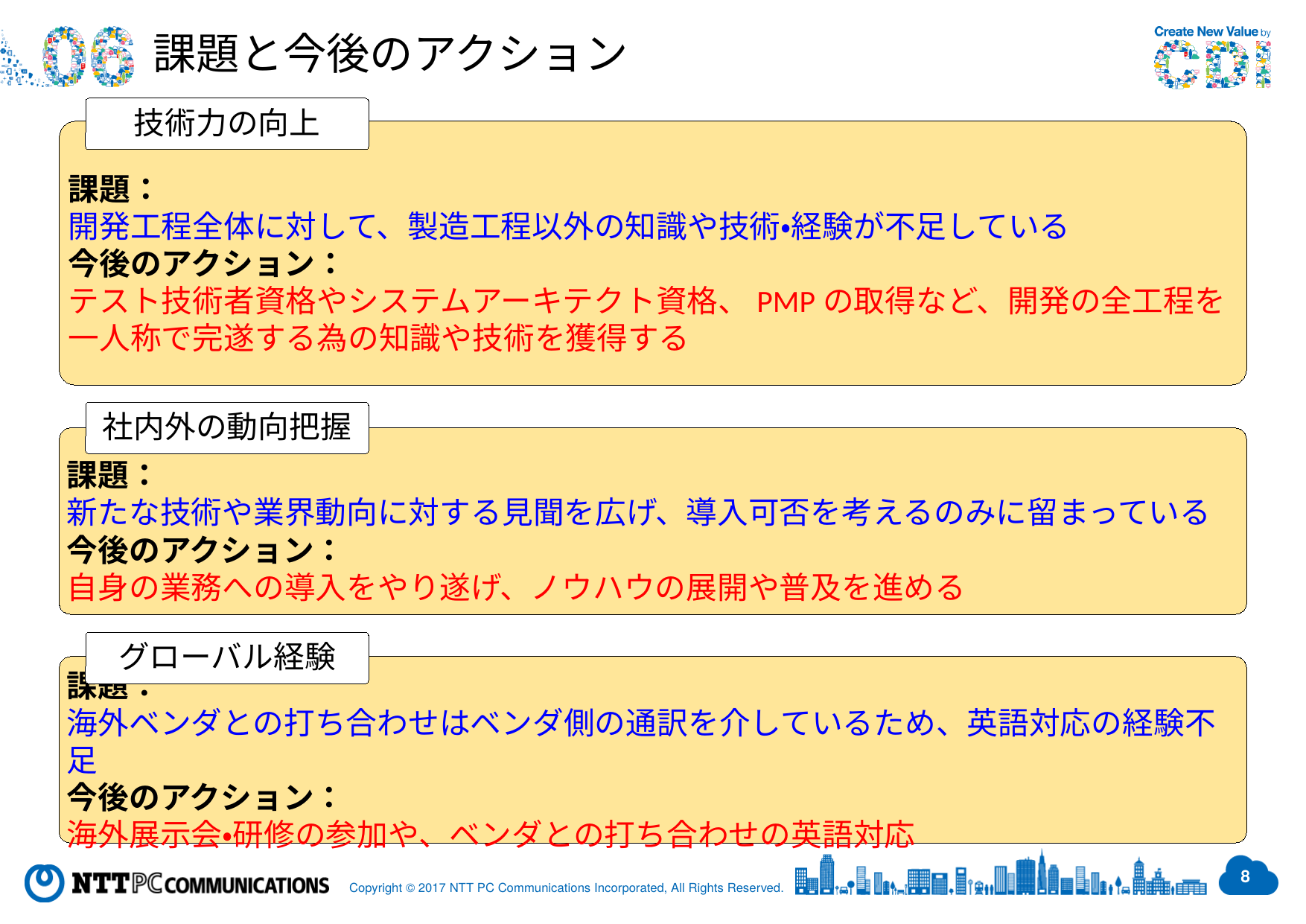

課題と今後のアクション
技術力の向上

課題：
開発工程全体に対して、製造工程以外の知識や技術・経験が不足している
今後のアクション：
テスト技術者資格やシステムアーキテクト資格、PMPの取得など、開発の全工程を一人称で完遂する為の知識や技術を獲得する
社内外の動向把握

課題：
新たな技術や業界動向に対する見聞を広げ、導入可否を考えるのみに留まっている
今後のアクション：
自身の業務への導入をやり遂げ、ノウハウの展開や普及を進める
グローバル経験

課題：
海外ベンダとの打ち合わせはベンダ側の通訳を介しているため、英語対応の経験不足
今後のアクション：
海外展示会・研修の参加や、ベンダとの打ち合わせの英語対応